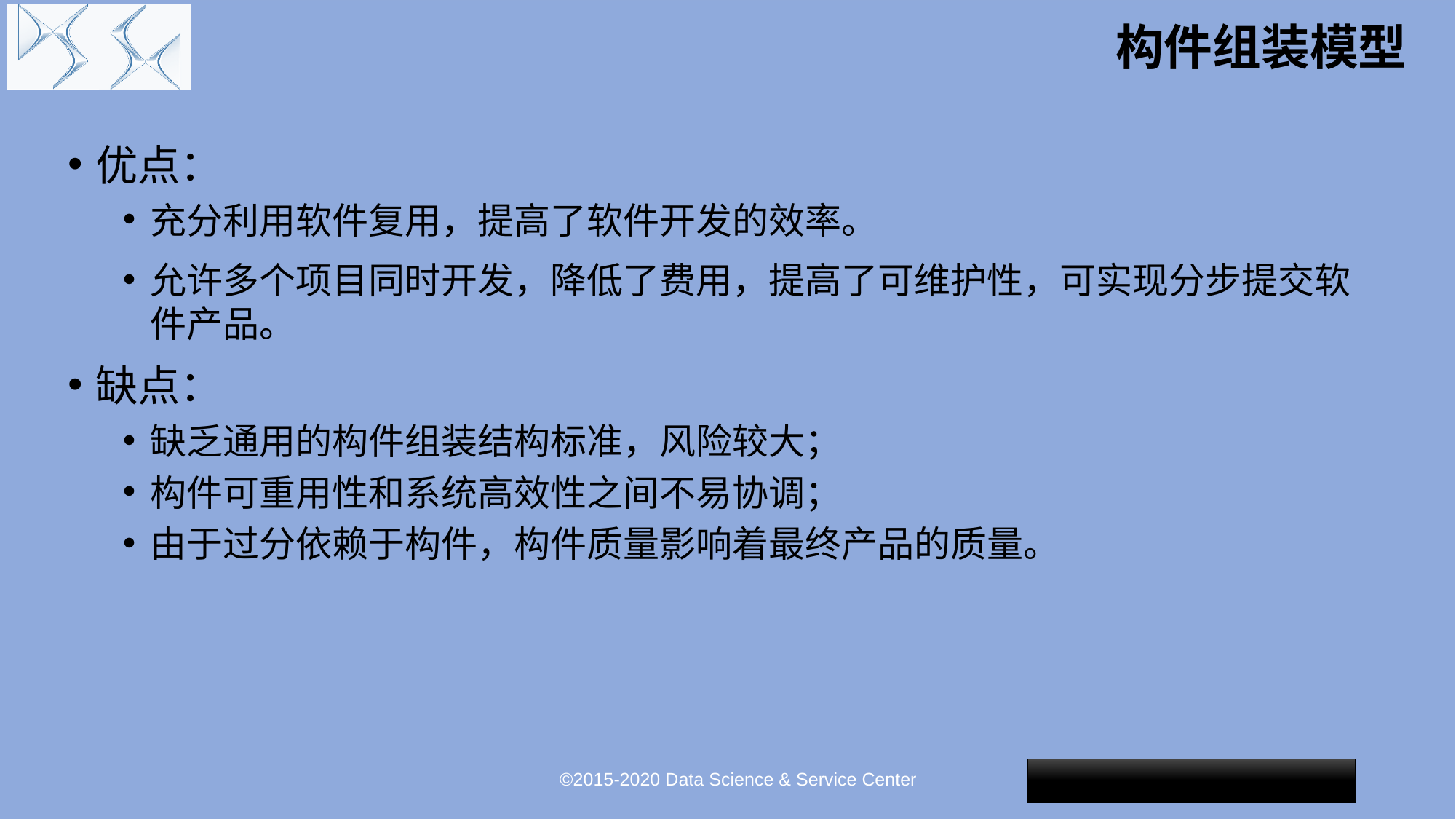

# 构件组装模型
优点：
充分利用软件复用，提高了软件开发的效率。
允许多个项目同时开发，降低了费用，提高了可维护性，可实现分步提交软件产品。
缺点：
缺乏通用的构件组装结构标准，风险较大；
构件可重用性和系统高效性之间不易协调；
由于过分依赖于构件，构件质量影响着最终产品的质量。

©2015-2020 Data Science & Service Center
25